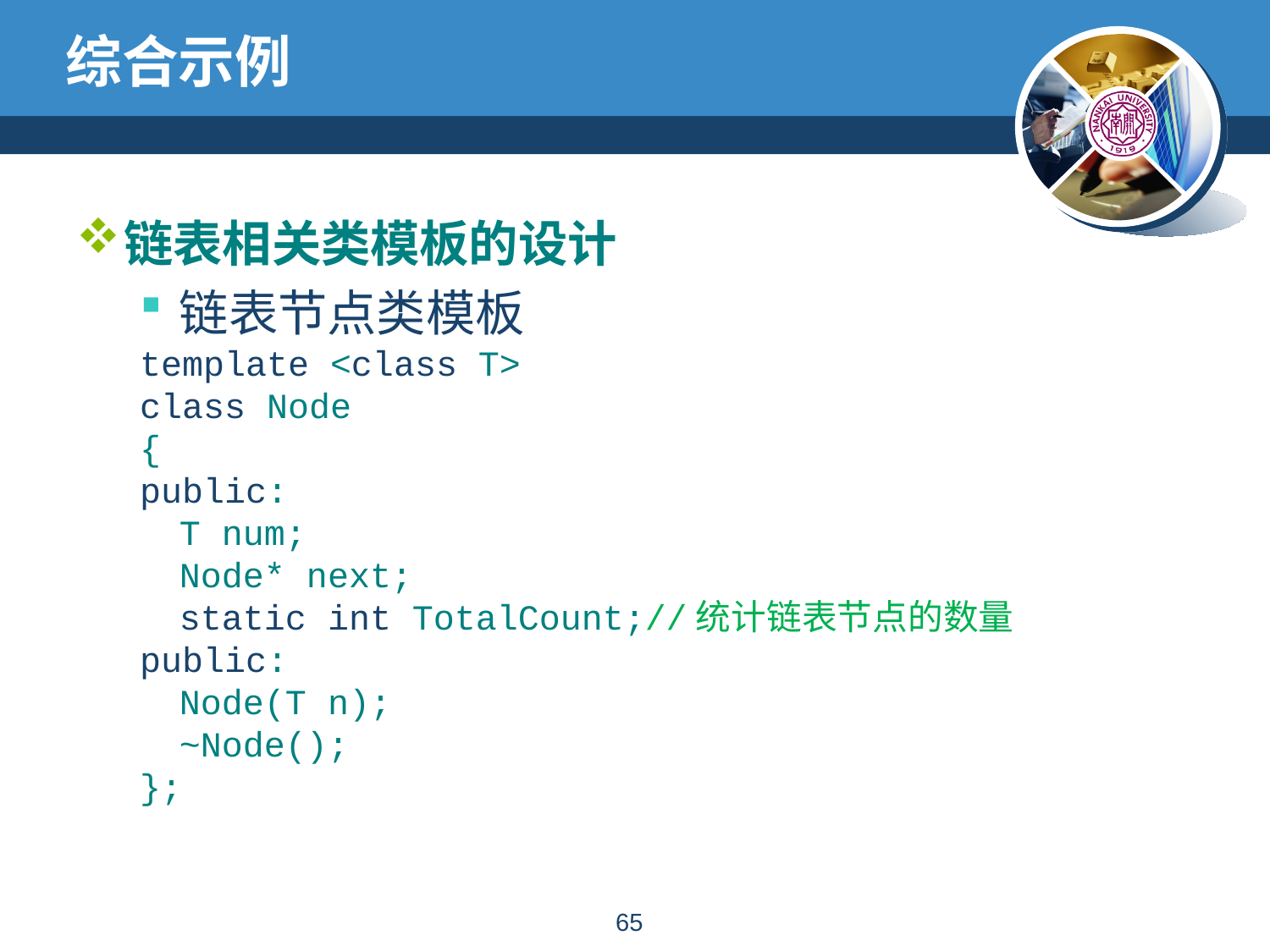

# 综合示例
链表相关类模板的设计
链表节点类模板
template <class T>
class Node
{
public:
	T num;
	Node* next;
	static int TotalCount;//统计链表节点的数量
public:
	Node(T n);
	~Node();
};
65